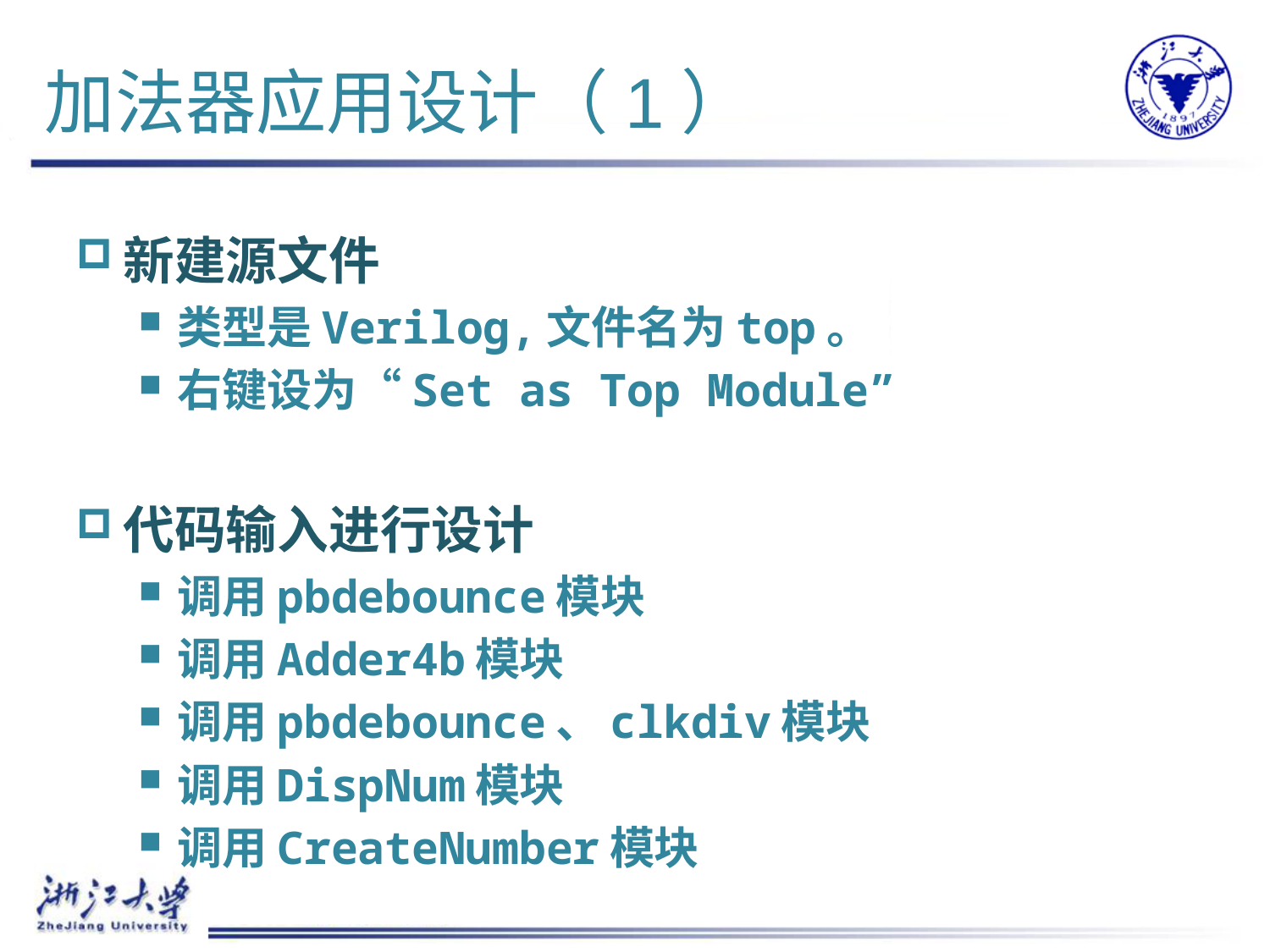

# 加法器应用设计（1）
新建源文件
类型是Verilog,文件名为top。
右键设为“Set as Top Module”

代码输入进行设计
调用pbdebounce模块
调用Adder4b模块
调用pbdebounce、clkdiv模块
调用DispNum模块
调用CreateNumber模块